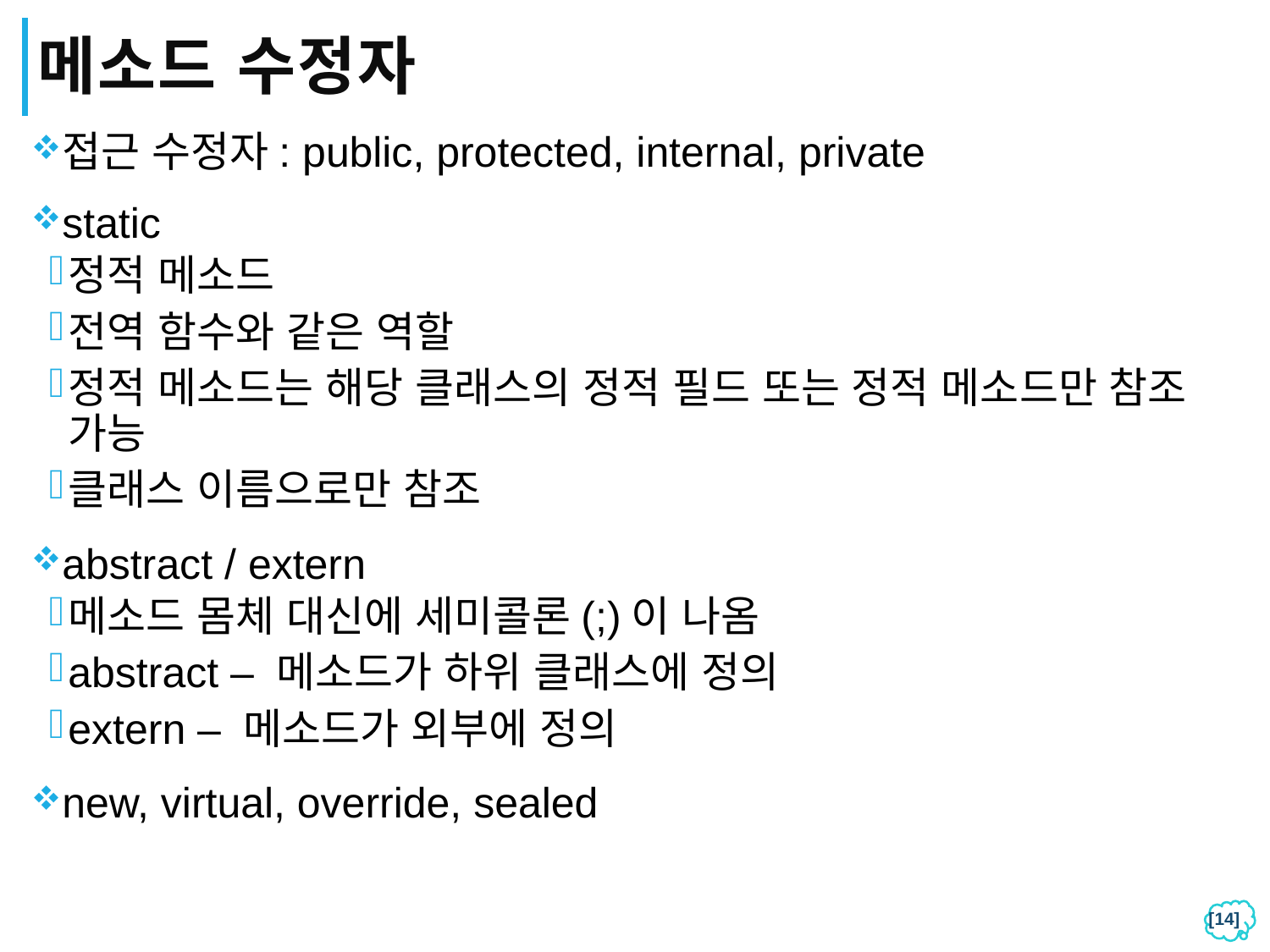

# 메소드 수정자
접근 수정자: public, protected, internal, private
static
정적 메소드
전역 함수와 같은 역할
정적 메소드는 해당 클래스의 정적 필드 또는 정적 메소드만 참조 가능
클래스 이름으로만 참조
abstract / extern
메소드 몸체 대신에 세미콜론(;)이 나옴
abstract – 메소드가 하위 클래스에 정의
extern – 메소드가 외부에 정의
new, virtual, override, sealed
[14]